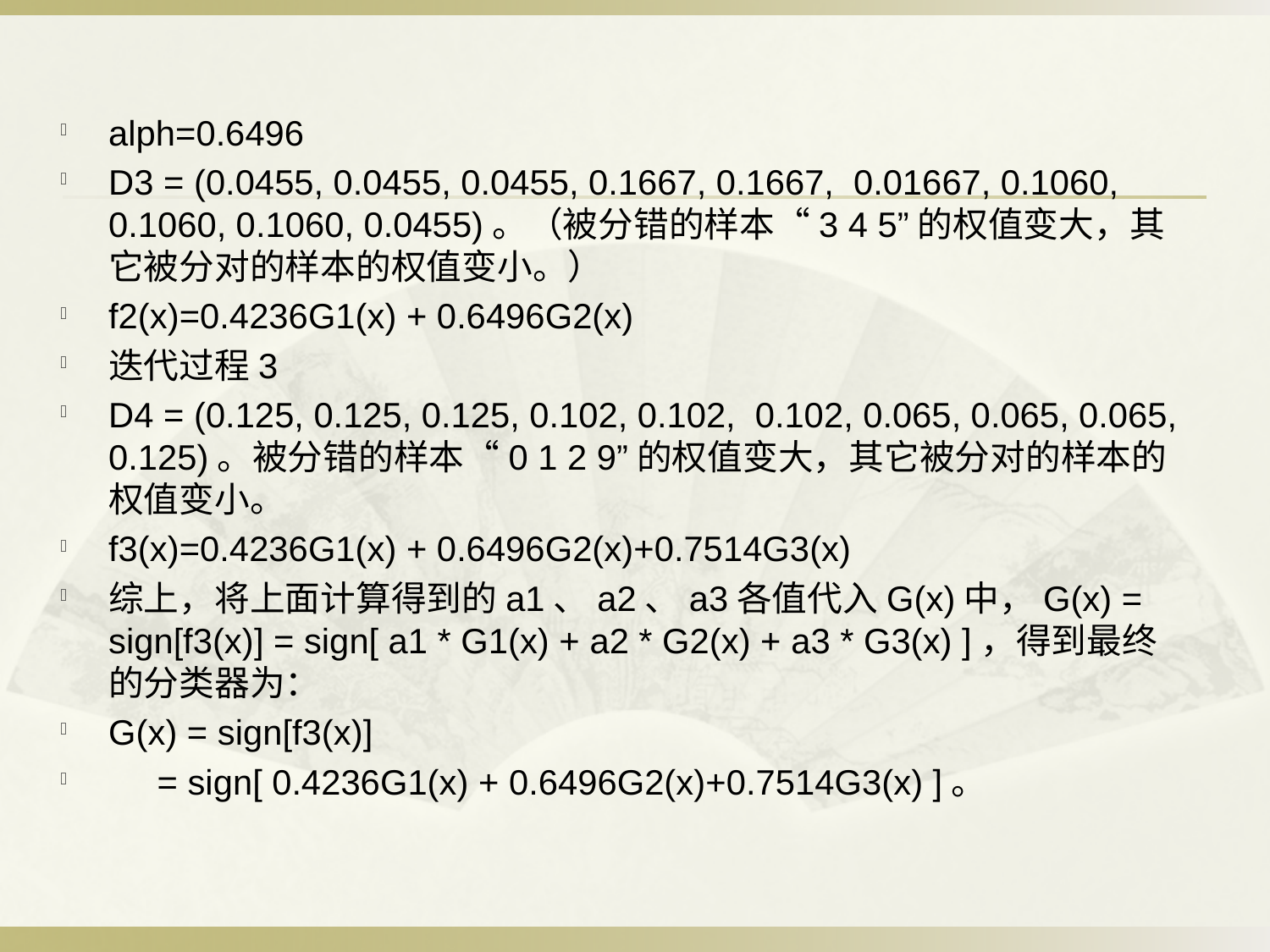

alph=0.6496
D3 = (0.0455, 0.0455, 0.0455, 0.1667, 0.1667,  0.01667, 0.1060, 0.1060, 0.1060, 0.0455)。（被分错的样本“3 4 5”的权值变大，其它被分对的样本的权值变小。）
f2(x)=0.4236G1(x) + 0.6496G2(x)
迭代过程3
D4 = (0.125, 0.125, 0.125, 0.102, 0.102,  0.102, 0.065, 0.065, 0.065, 0.125)。被分错的样本“0 1 2 9”的权值变大，其它被分对的样本的权值变小。
f3(x)=0.4236G1(x) + 0.6496G2(x)+0.7514G3(x)
综上，将上面计算得到的a1、a2、a3各值代入G(x)中，G(x) = sign[f3(x)] = sign[ a1 * G1(x) + a2 * G2(x) + a3 * G3(x) ]，得到最终的分类器为：
G(x) = sign[f3(x)]
     = sign[ 0.4236G1(x) + 0.6496G2(x)+0.7514G3(x) ]。